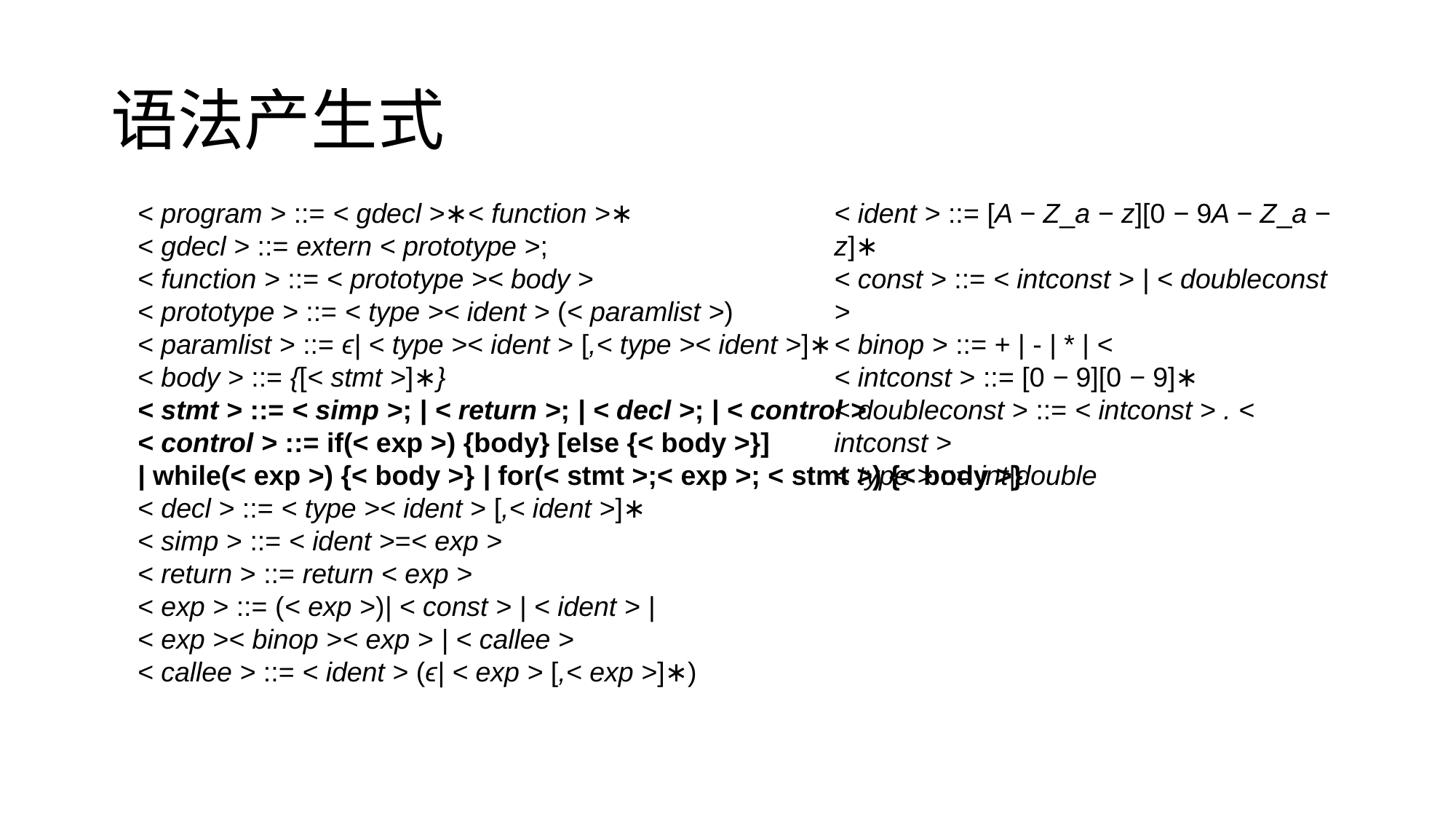

# 语法产生式
< program > ::= < gdecl >∗< function >∗
< gdecl > ::= extern < prototype >;
< function > ::= < prototype >< body >
< prototype > ::= < type >< ident > (< paramlist >)
< paramlist > ::= ϵ| < type >< ident > [,< type >< ident >]∗
< body > ::= {[< stmt >]∗}
< stmt > ::= < simp >; | < return >; | < decl >; | < control >
< control > ::= if(< exp >) {body} [else {< body >}]
| while(< exp >) {< body >} | for(< stmt >;< exp >; < stmt >) {< body >}
< decl > ::= < type >< ident > [,< ident >]∗
< simp > ::= < ident >=< exp >
< return > ::= return < exp >
< exp > ::= (< exp >)| < const > | < ident > |
< exp >< binop >< exp > | < callee >
< callee > ::= < ident > (ϵ| < exp > [,< exp >]∗)
< ident > ::= [A − Z_a − z][0 − 9A − Z_a − z]∗
< const > ::= < intconst > | < doubleconst >
< binop > ::= + | - | * | <
< intconst > ::= [0 − 9][0 − 9]∗
< doubleconst > ::= < intconst > . < intconst >
< type > ::= int|double